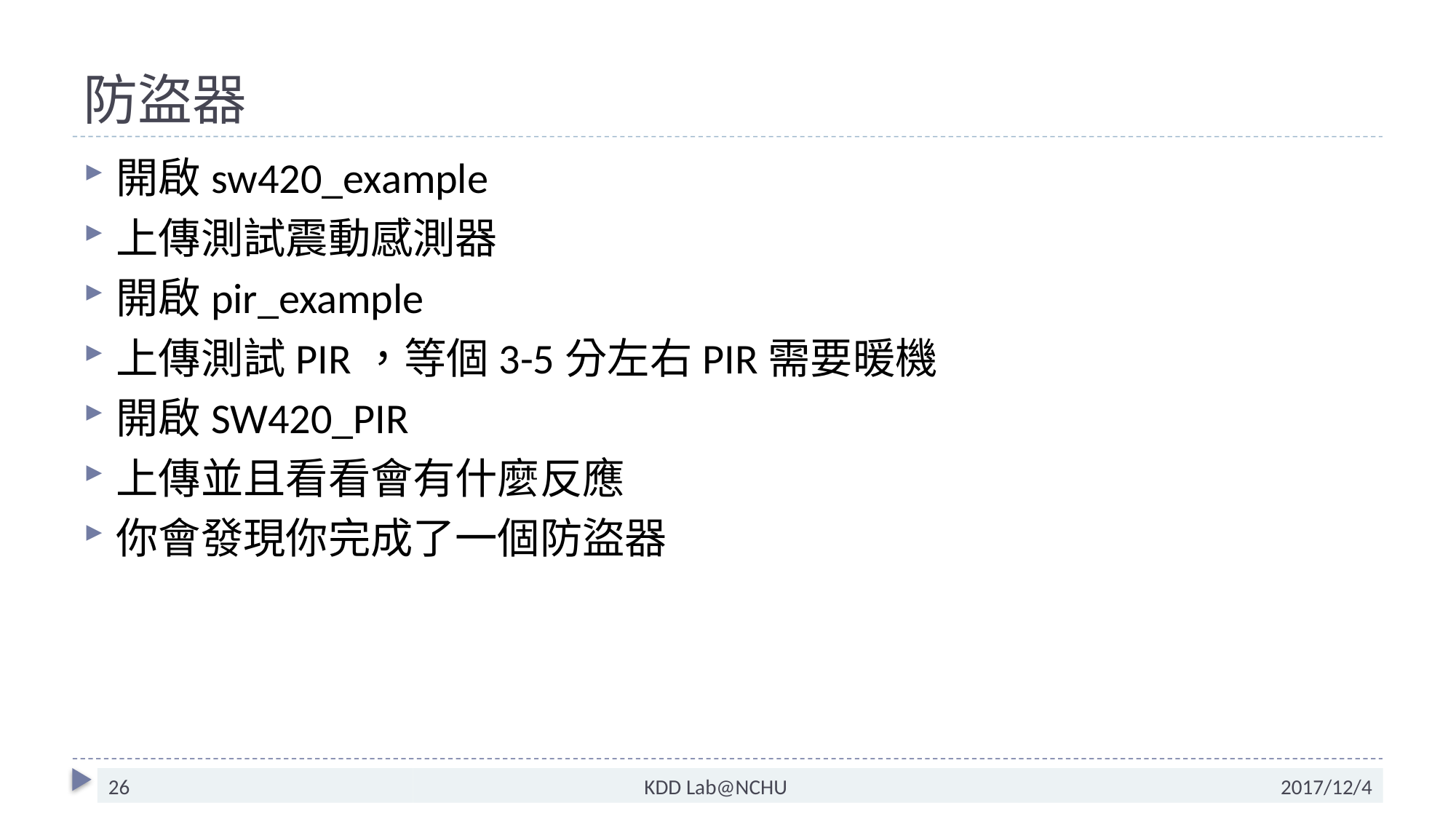

# 防盜器
開啟sw420_example
上傳測試震動感測器
開啟pir_example
上傳測試PIR，等個3-5分左右PIR需要暖機
開啟SW420_PIR
上傳並且看看會有什麼反應
你會發現你完成了一個防盜器

26
KDD Lab@NCHU
2017/12/4